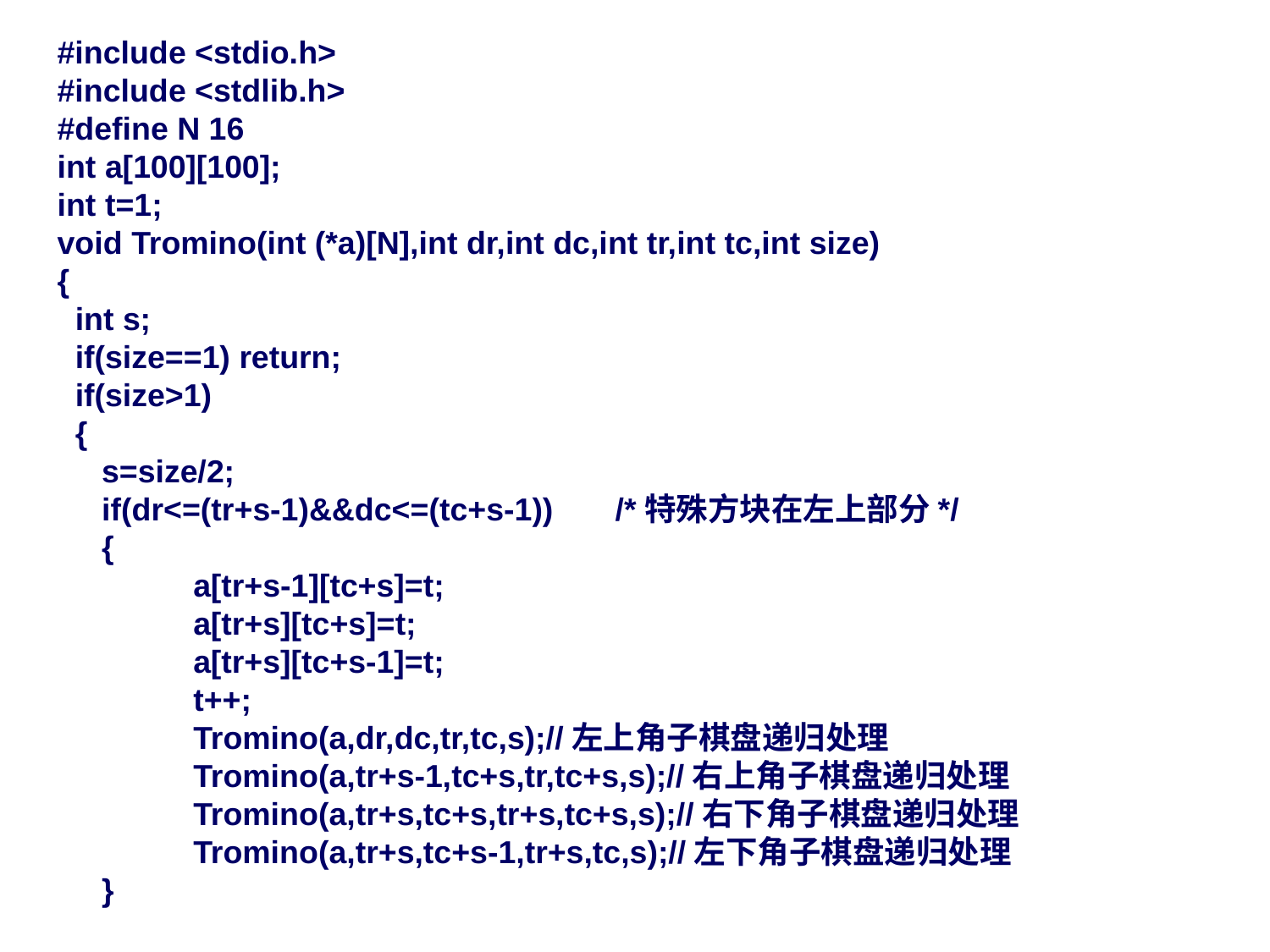

#include <stdio.h>
#include <stdlib.h>
#define N 16
int a[100][100];
int t=1;
void Tromino(int (*a)[N],int dr,int dc,int tr,int tc,int size)
{
  int s;
  if(size==1) return;
  if(size>1)
  {
     s=size/2;
     if(dr<=(tr+s-1)&&dc<=(tc+s-1))       /*特殊方块在左上部分*/
     {
	 a[tr+s-1][tc+s]=t;
	 a[tr+s][tc+s]=t;
	 a[tr+s][tc+s-1]=t;
	 t++;
	 Tromino(a,dr,dc,tr,tc,s);//左上角子棋盘递归处理
	 Tromino(a,tr+s-1,tc+s,tr,tc+s,s);//右上角子棋盘递归处理
	 Tromino(a,tr+s,tc+s,tr+s,tc+s,s);//右下角子棋盘递归处理
	 Tromino(a,tr+s,tc+s-1,tr+s,tc,s);//左下角子棋盘递归处理
     }